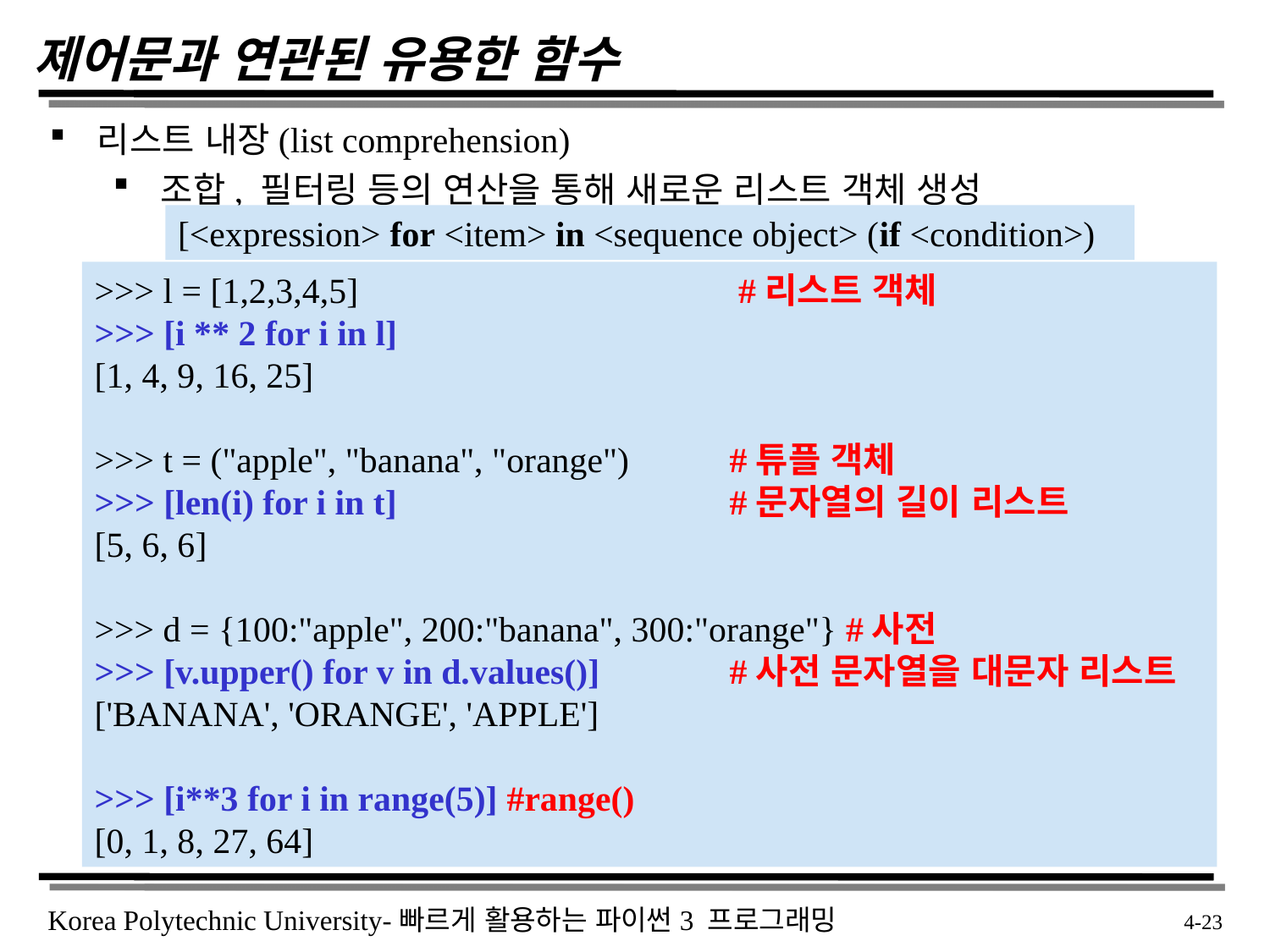

# 제어문과 연관된 유용한 함수
리스트 내장(list comprehension)
조합, 필터링 등의 연산을 통해 새로운 리스트 객체 생성

[<expression> for <item> in <sequence object> (if <condition>)
>>> l = [1,2,3,4,5]			 #리스트 객체
>>> [i ** 2 for i in l]
[1, 4, 9, 16, 25]

>>> t = ("apple", "banana", "orange") 	#튜플 객체
>>> [len(i) for i in t]			#문자열의 길이 리스트
[5, 6, 6]

>>> d = {100:"apple", 200:"banana", 300:"orange"} #사전
>>> [v.upper() for v in d.values()] 	#사전 문자열을 대문자 리스트
['BANANA', 'ORANGE', 'APPLE']

>>> [i**3 for i in range(5)] #range()
[0, 1, 8, 27, 64]
 4-23